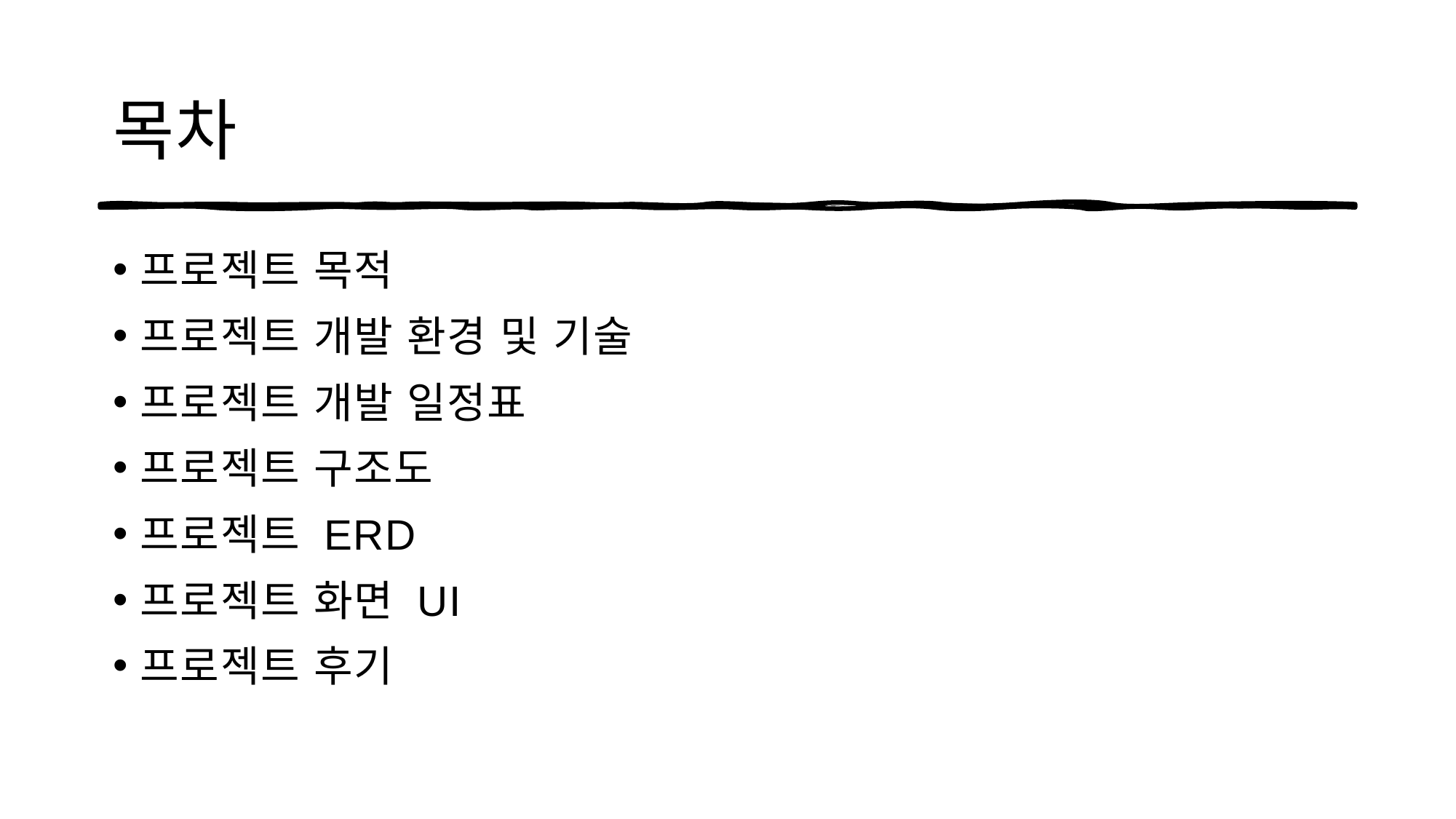

# 목차
프로젝트 목적
프로젝트 개발 환경 및 기술
프로젝트 개발 일정표
프로젝트 구조도
프로젝트 ERD
프로젝트 화면 UI
프로젝트 후기